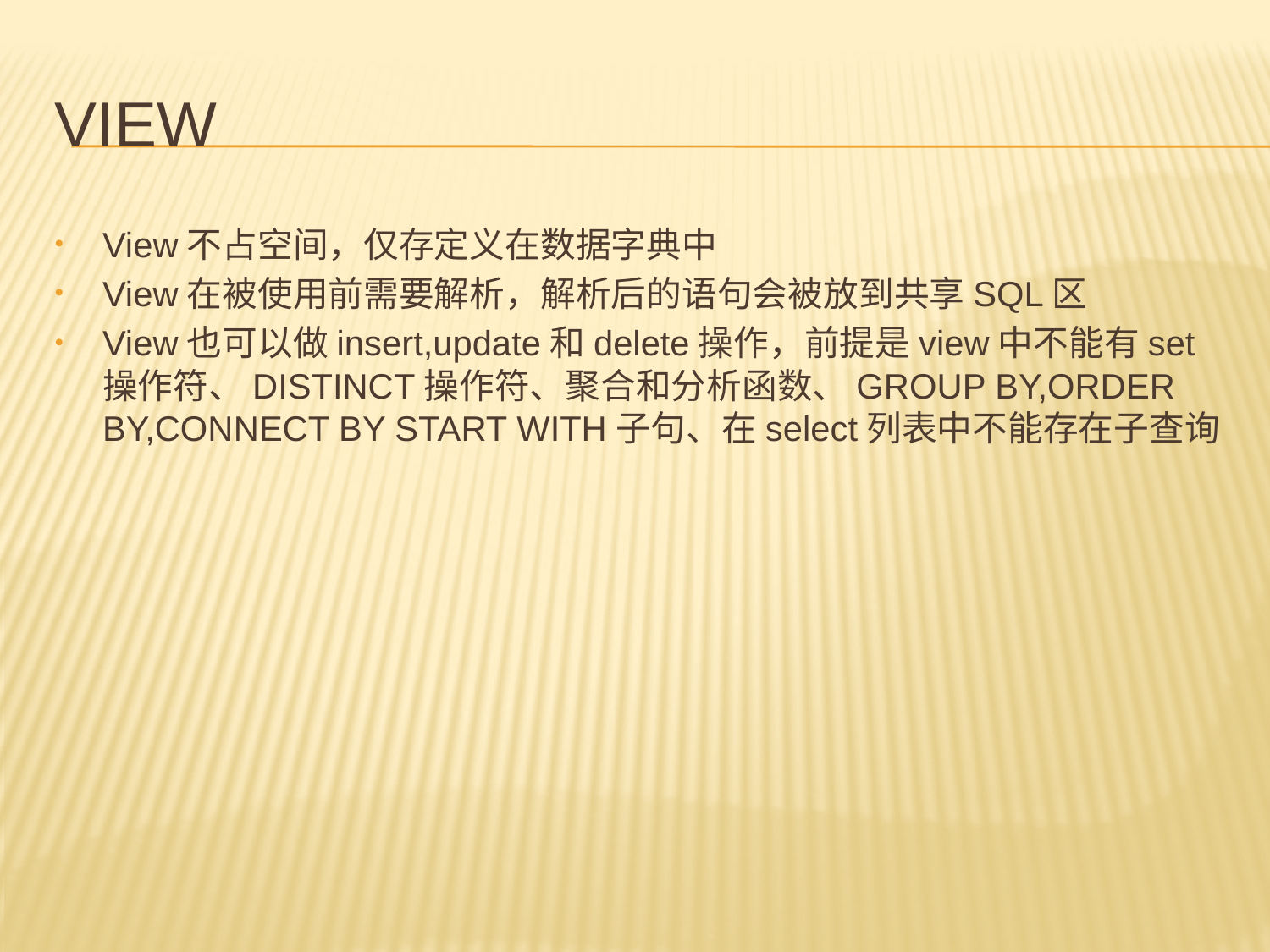

# view
View不占空间，仅存定义在数据字典中
View在被使用前需要解析，解析后的语句会被放到共享SQL区
View也可以做insert,update和delete操作，前提是view中不能有set操作符、DISTINCT操作符、聚合和分析函数、GROUP BY,ORDER BY,CONNECT BY START WITH子句、在select列表中不能存在子查询